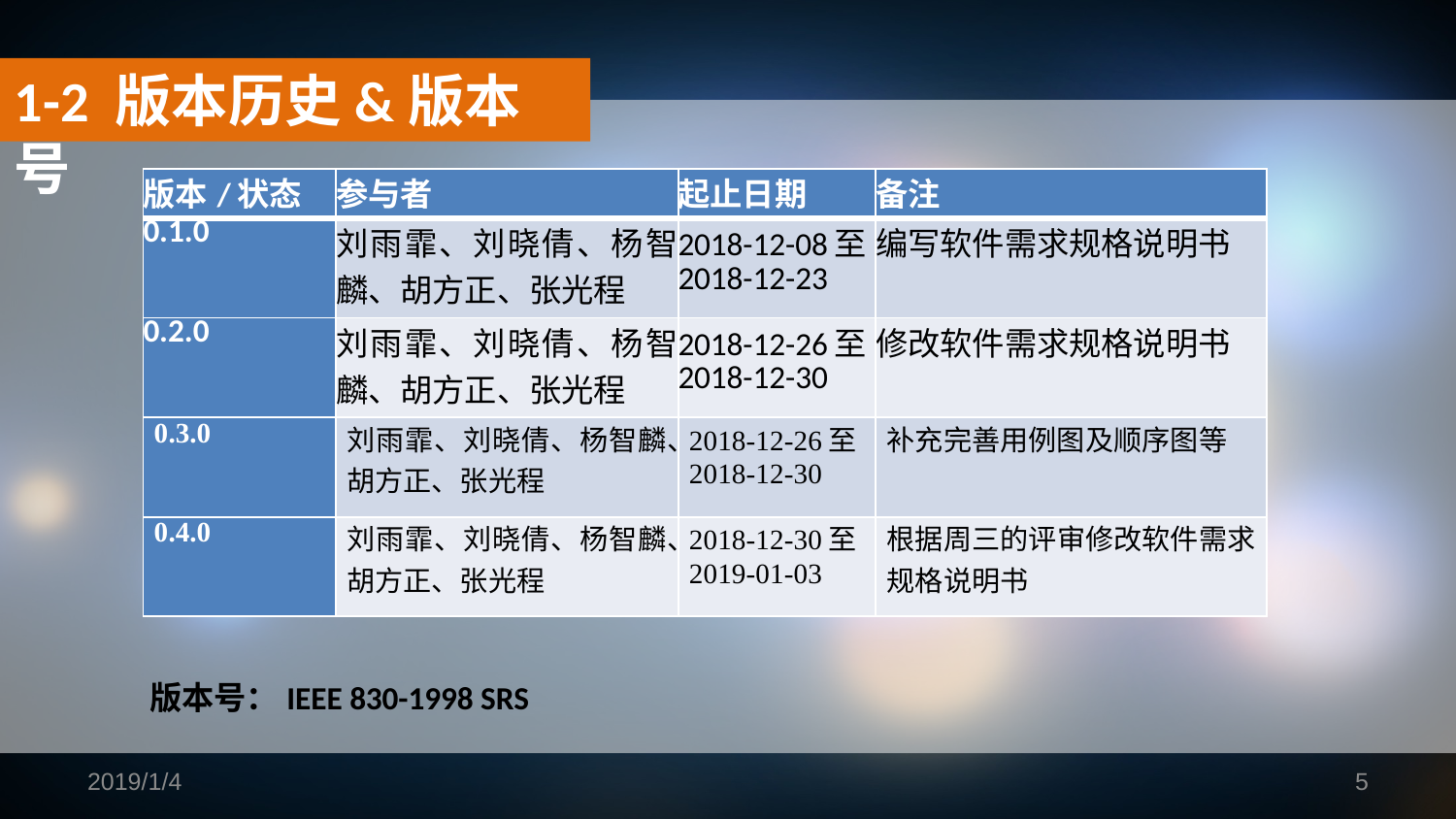

1-2 版本历史&版本号

| 版本/状态 | 参与者 | 起止日期 | 备注 |
| --- | --- | --- | --- |
| 0.1.0 | 刘雨霏、刘晓倩、杨智麟、胡方正、张光程 | 2018-12-08至2018-12-23 | 编写软件需求规格说明书 |
| 0.2.0 | 刘雨霏、刘晓倩、杨智麟、胡方正、张光程 | 2018-12-26至2018-12-30 | 修改软件需求规格说明书 |
| 0.3.0 | 刘雨霏、刘晓倩、杨智麟、胡方正、张光程 | 2018-12-26至2018-12-30 | 补充完善用例图及顺序图等 |
| 0.4.0 | 刘雨霏、刘晓倩、杨智麟、胡方正、张光程 | 2018-12-30至2019-01-03 | 根据周三的评审修改软件需求规格说明书 |
版本号：IEEE 830-1998 SRS
2019/1/4
5